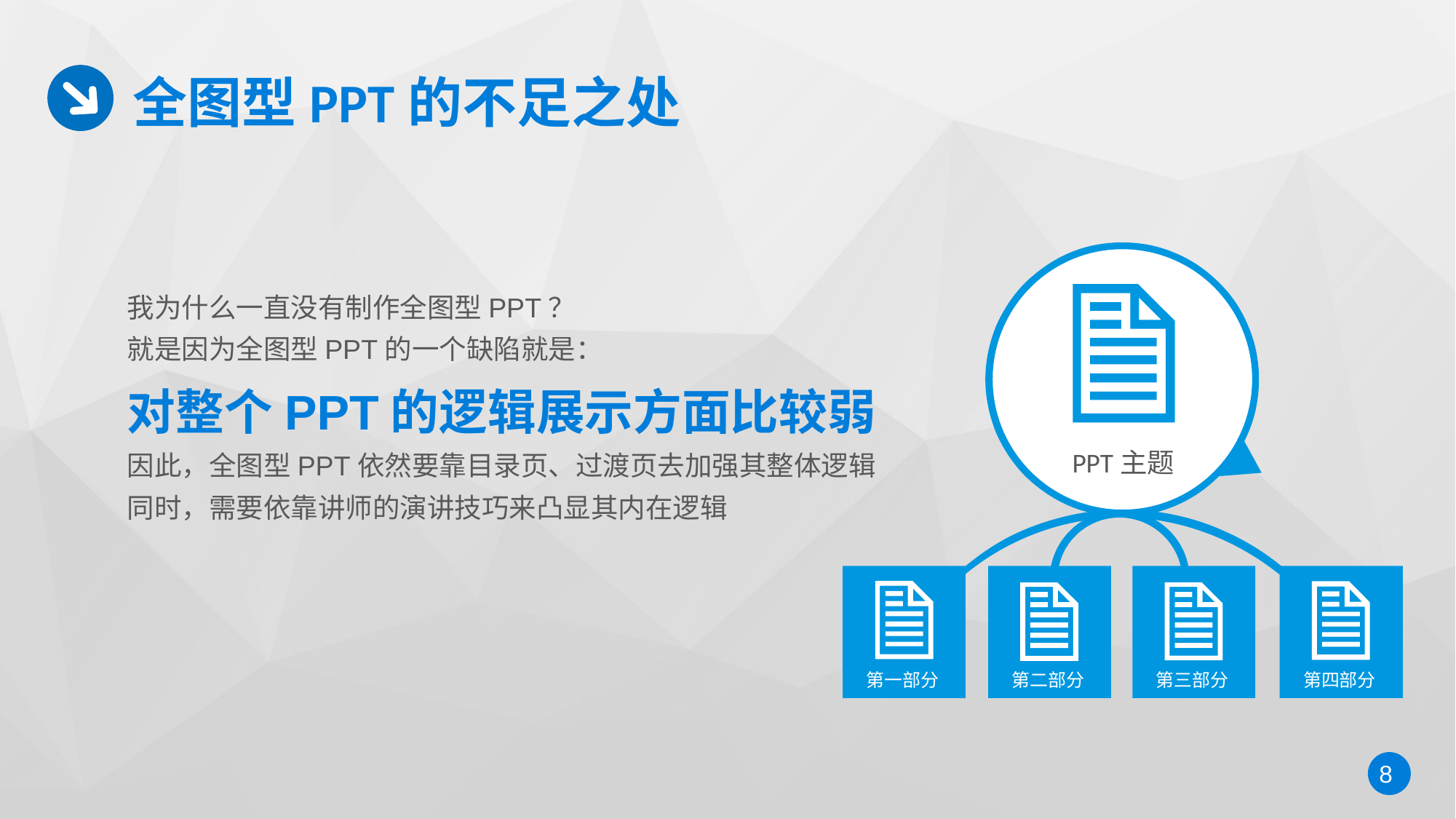

全图型PPT的不足之处

我为什么一直没有制作全图型PPT？
就是因为全图型PPT的一个缺陷就是：
对整个PPT的逻辑展示方面比较弱
因此，全图型PPT依然要靠目录页、过渡页去加强其整体逻辑
同时，需要依靠讲师的演讲技巧来凸显其内在逻辑
PPT主题
第一部分
第二部分
第三部分
第四部分